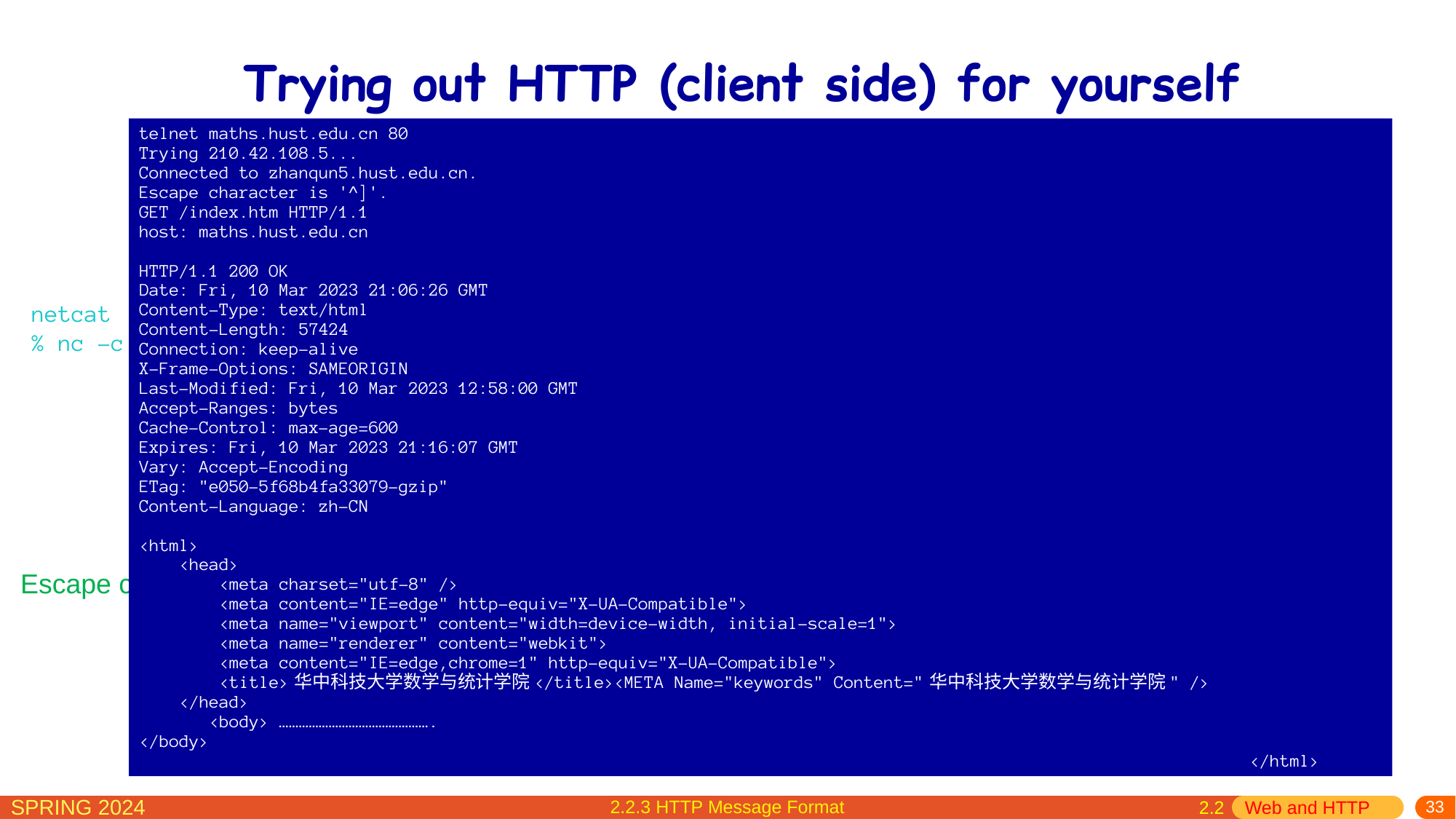

# Trying out HTTP (client side) for yourself
telnet maths.hust.edu.cn 80
Trying 210.42.108.5...
Connected to zhanqun5.hust.edu.cn.
Escape character is '^]'.
GET /index.htm HTTP/1.1
host: maths.hust.edu.cn

HTTP/1.1 200 OK
Date: Fri, 10 Mar 2023 21:06:26 GMT
Content-Type: text/html
Content-Length: 57424
Connection: keep-alive
X-Frame-Options: SAMEORIGIN
Last-Modified: Fri, 10 Mar 2023 12:58:00 GMT
Accept-Ranges: bytes
Cache-Control: max-age=600
Expires: Fri, 10 Mar 2023 21:16:07 GMT
Vary: Accept-Encoding
ETag: "e050-5f68b4fa33079-gzip"
Content-Language: zh-CN

﻿<html>
    <head>
        <meta charset="utf-8" />
        <meta content="IE=edge" http-equiv="X-UA-Compatible">
        <meta name="viewport" content="width=device-width, initial-scale=1">
        <meta name="renderer" content="webkit">
        <meta content="IE=edge,chrome=1" http-equiv="X-UA-Compatible">
        <title>华中科技大学数学与统计学院</title><META Name="keywords" Content="华中科技大学数学与统计学院" />
    </head>
       <body> ……………………………………….
</body>
                                                                                                               </html>
1. Telnet to your favorite Web server:

opens TCP connection to port 80
    (default HTTP server port)
     at gaia.cs.umass. edu.
anything typed in will be sent
     to port 80 at gaia.cs.umass.edu
telnet maths.hust.edu.cn 80

netcat
% nc -c -v maths.hust.edu.cn 80
2. type in a GET HTTP request:

GET /index.htm HTTP/1.1
host: maths.hust.edu.cn
by typing this in (hit carriage
return twice), you send
this minimal (but complete)
GET request to HTTP server

Escape character: ctrl + ]
3. look at response message sent by HTTP server!
(or use Wireshark to look at captured HTTP request/response)
2.2.3 HTTP Message Format
 2.2    Web and HTTP